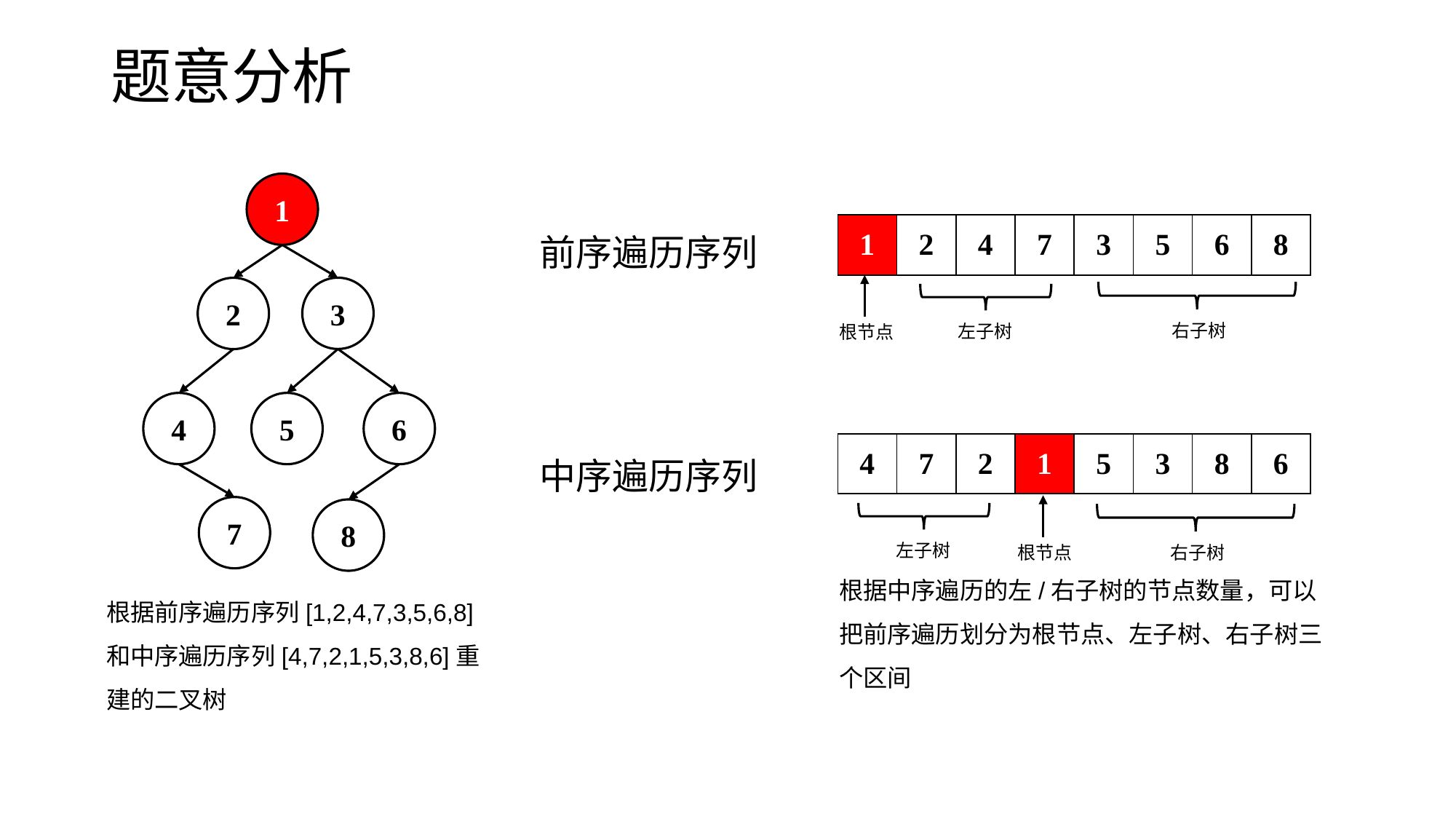

# 题意分析
1
3
2
5
6
4
7
8
前序遍历序列
| 1 | 2 | 4 | 7 | 3 | 5 | 6 | 8 |
| --- | --- | --- | --- | --- | --- | --- | --- |
根节点

右子树

左子树
中序遍历序列
| 4 | 7 | 2 | 1 | 5 | 3 | 8 | 6 |
| --- | --- | --- | --- | --- | --- | --- | --- |
根节点

左子树

右子树
根据中序遍历的左/右子树的节点数量，可以把前序遍历划分为根节点、左子树、右子树三个区间
根据前序遍历序列[1,2,4,7,3,5,6,8]和中序遍历序列[4,7,2,1,5,3,8,6]重建的二叉树